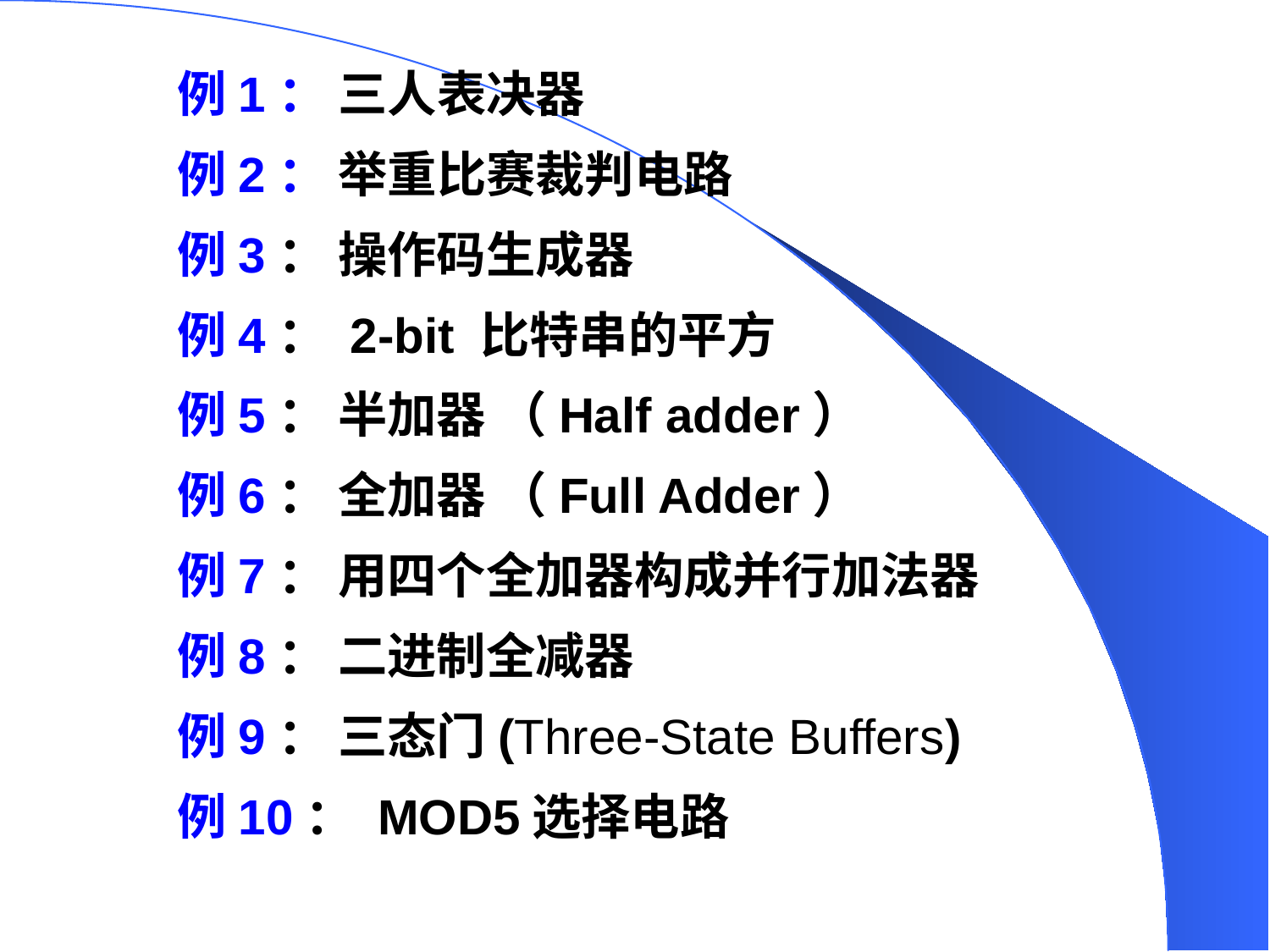

例1： 三人表决器
例2： 举重比赛裁判电路
例3： 操作码生成器
例4： 2-bit 比特串的平方
例5： 半加器 （Half adder）
例6： 全加器 （Full Adder）
例7： 用四个全加器构成并行加法器
例8： 二进制全减器
例9： 三态门(Three-State Buffers)
例10： MOD5选择电路